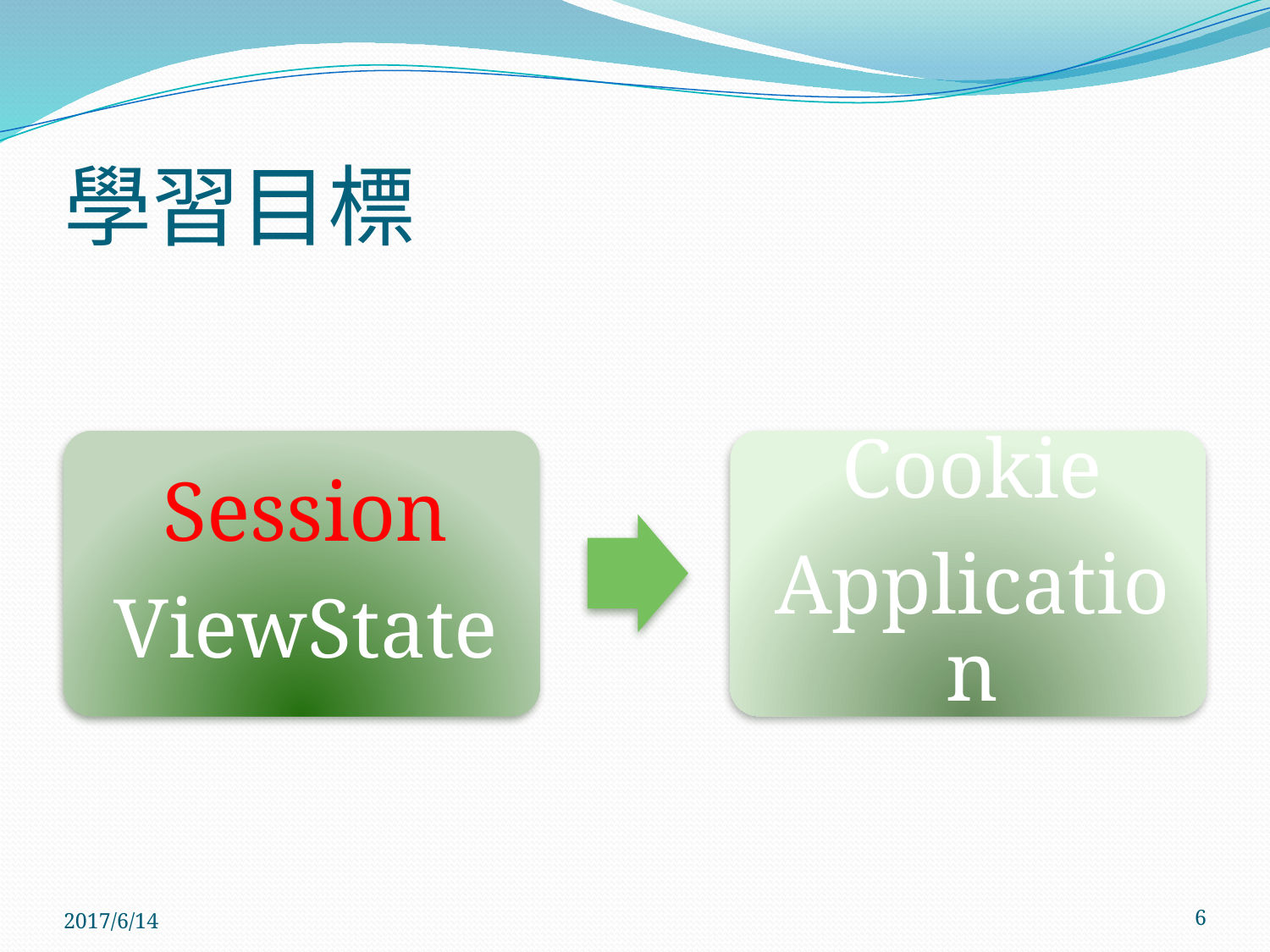

# 學習目標
Session
ViewState

Cookie
Application
2017/6/14
6